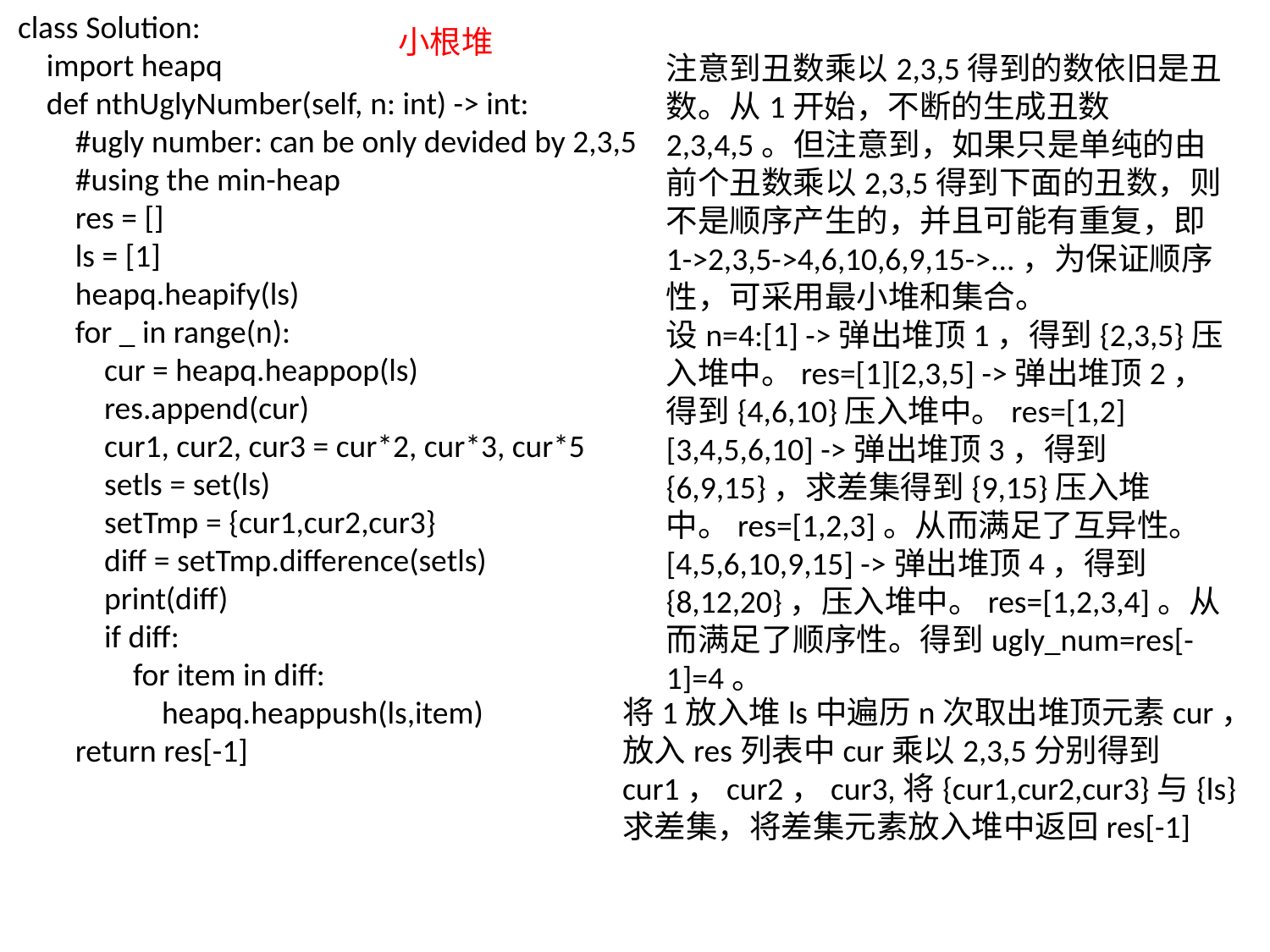

class Solution:
    import heapq
    def nthUglyNumber(self, n: int) -> int:
        #ugly number: can be only devided by 2,3,5
        #using the min-heap
        res = []
        ls = [1]
        heapq.heapify(ls)
        for _ in range(n):
            cur = heapq.heappop(ls)
            res.append(cur)
            cur1, cur2, cur3 = cur*2, cur*3, cur*5
            setls = set(ls)
            setTmp = {cur1,cur2,cur3}
            diff = setTmp.difference(setls)
            print(diff)
            if diff:
                for item in diff:
                    heapq.heappush(ls,item)
        return res[-1]
小根堆
注意到丑数乘以2,3,5得到的数依旧是丑数。从1开始，不断的生成丑数2,3,4,5。但注意到，如果只是单纯的由前个丑数乘以2,3,5得到下面的丑数，则不是顺序产生的，并且可能有重复，即1->2,3,5->4,6,10,6,9,15->...，为保证顺序性，可采用最小堆和集合。
设n=4:[1] ->弹出堆顶1，得到{2,3,5}压入堆中。res=[1][2,3,5] ->弹出堆顶2，得到{4,6,10}压入堆中。res=[1,2][3,4,5,6,10] ->弹出堆顶3，得到{6,9,15}，求差集得到{9,15}压入堆中。res=[1,2,3]。从而满足了互异性。[4,5,6,10,9,15] ->弹出堆顶4，得到{8,12,20}，压入堆中。res=[1,2,3,4]。从而满足了顺序性。得到ugly_num=res[-1]=4。
将1放入堆ls中遍历n次取出堆顶元素cur，放入res列表中cur乘以2,3,5分别得到cur1，cur2，cur3,将{cur1,cur2,cur3}与{ls}求差集，将差集元素放入堆中返回res[-1]